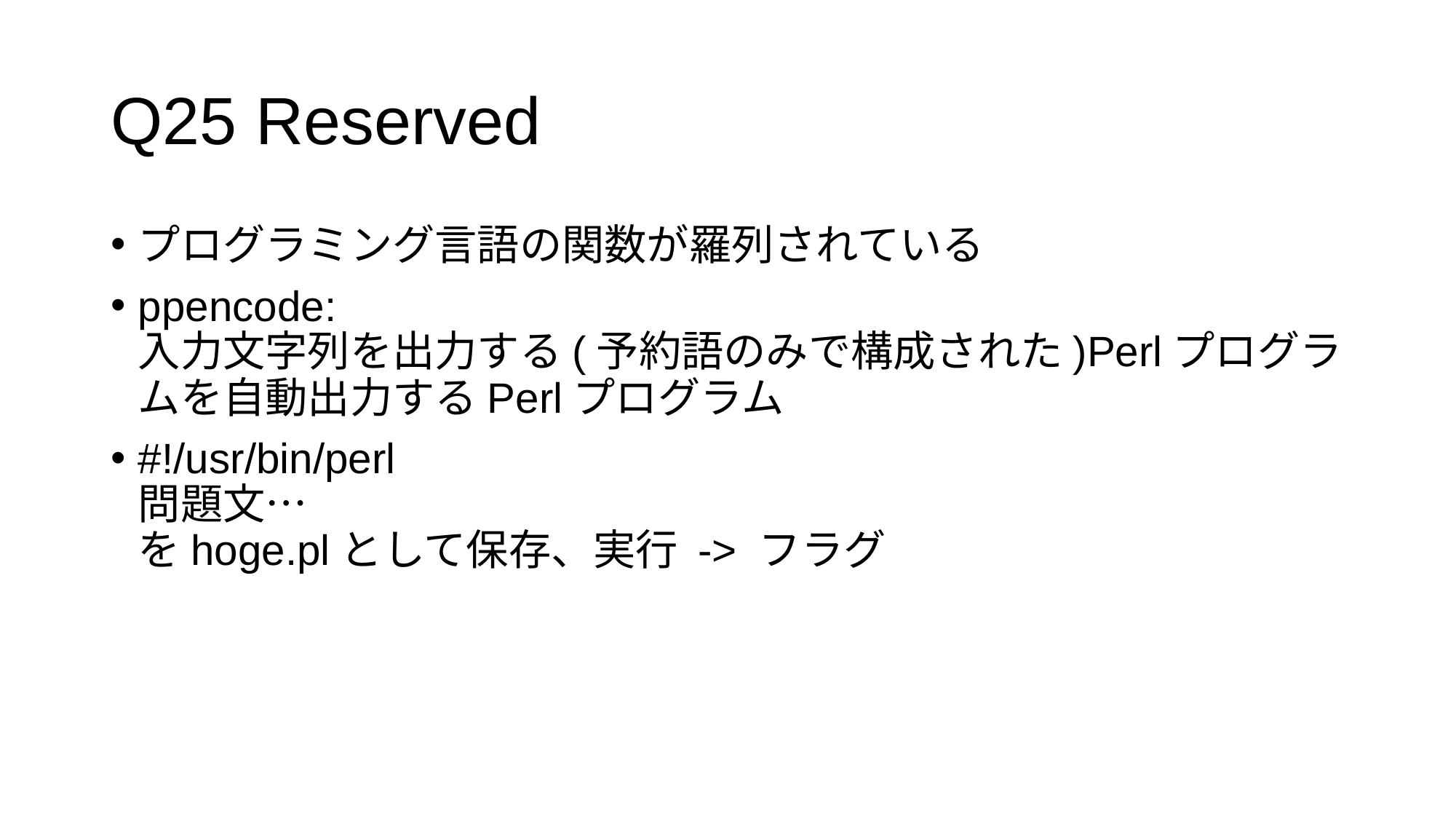

# Q25 Reserved
プログラミング言語の関数が羅列されている
ppencode:
入力文字列を出力する(予約語のみで構成された)Perlプログラムを自動出力するPerlプログラム
#!/usr/bin/perl
問題文…
をhoge.plとして保存、実行 -> フラグ